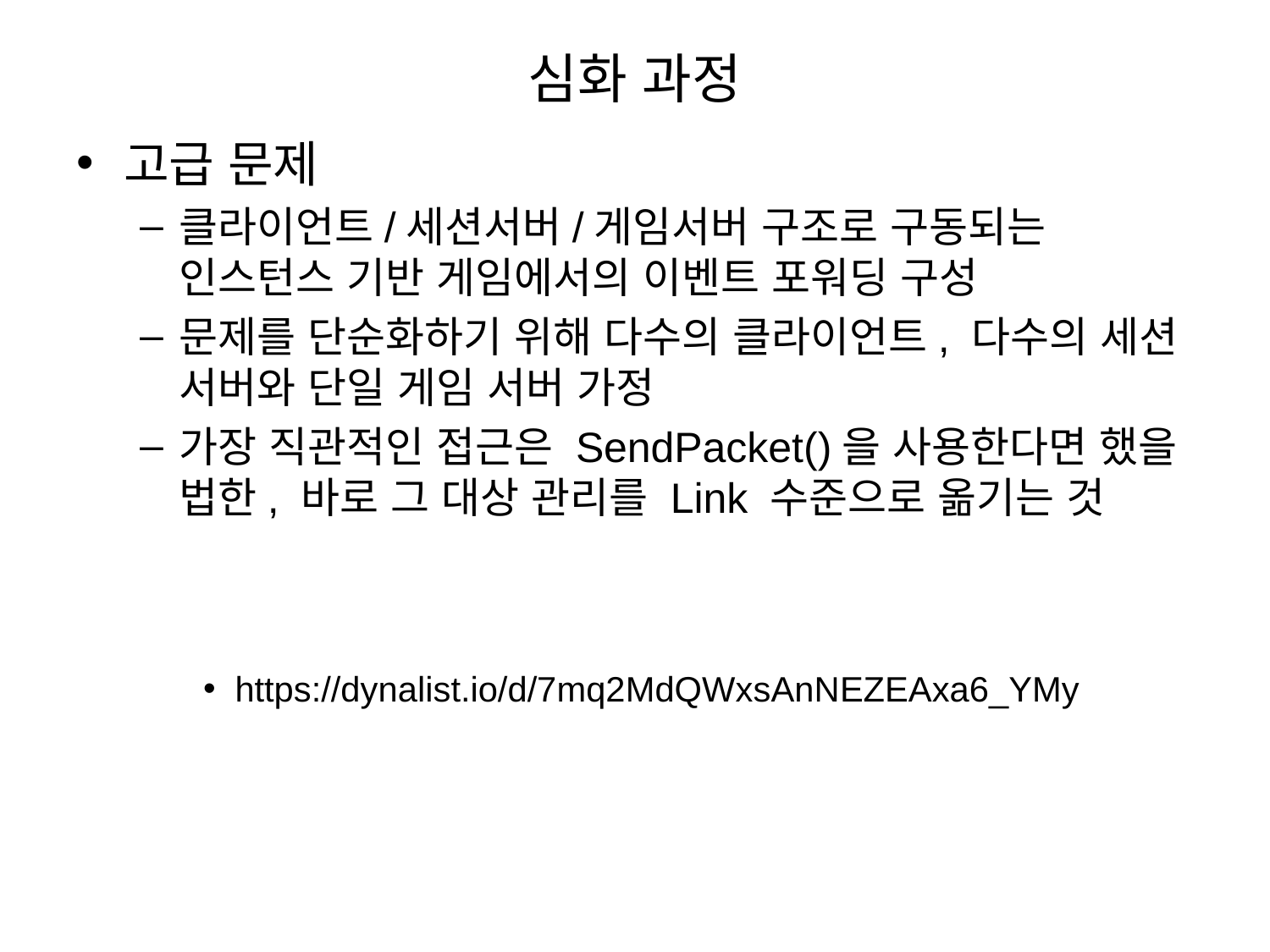

# 심화 과정
고급 문제
클라이언트/세션서버/게임서버 구조로 구동되는 인스턴스 기반 게임에서의 이벤트 포워딩 구성
문제를 단순화하기 위해 다수의 클라이언트, 다수의 세션 서버와 단일 게임 서버 가정
가장 직관적인 접근은 SendPacket()을 사용한다면 했을 법한, 바로 그 대상 관리를 Link 수준으로 옮기는 것

https://dynalist.io/d/7mq2MdQWxsAnNEZEAxa6_YMy